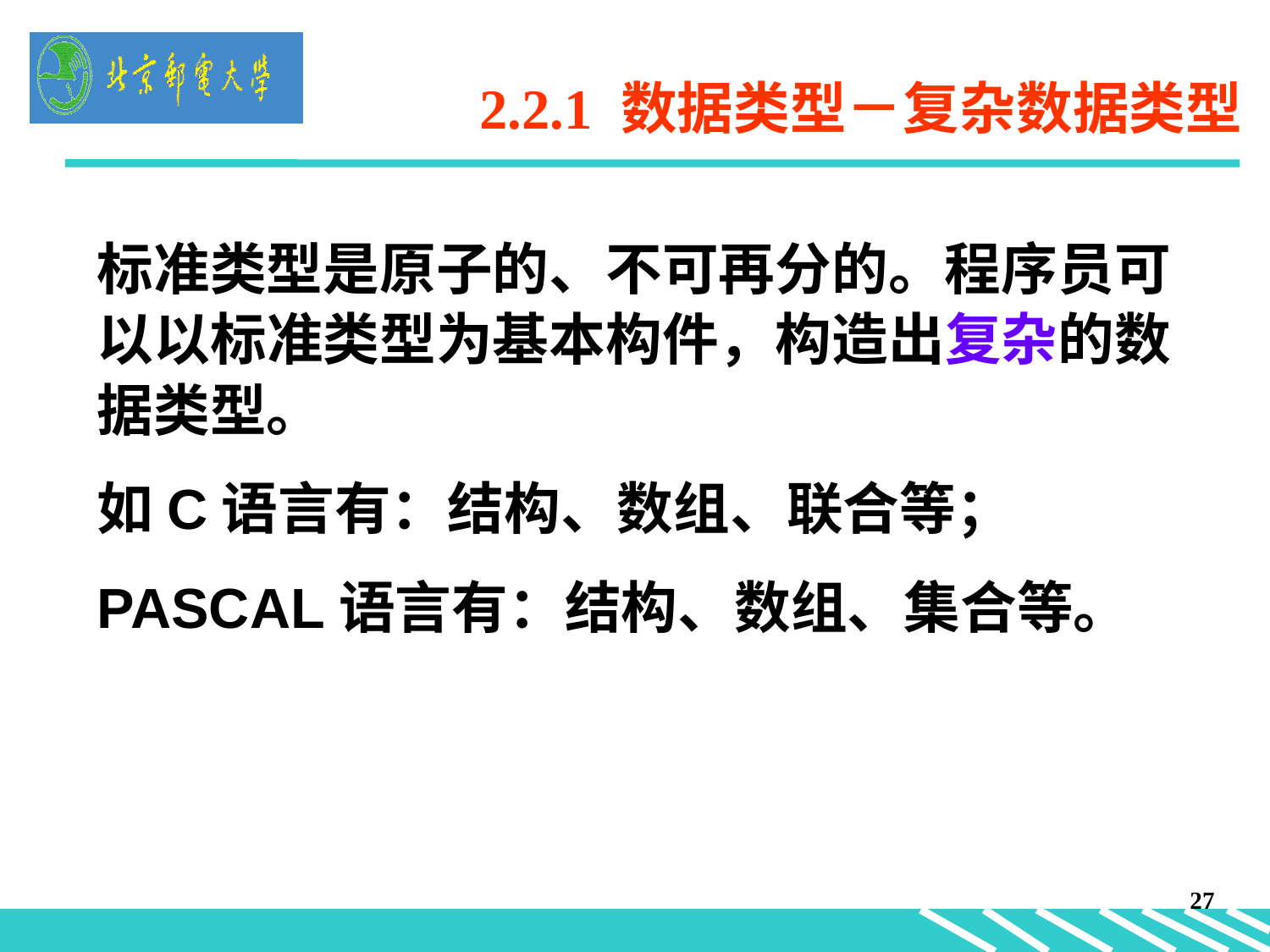

# 2.2.1 数据类型－复杂数据类型
标准类型是原子的、不可再分的。程序员可以以标准类型为基本构件，构造出复杂的数据类型。
如C语言有：结构、数组、联合等；
PASCAL语言有：结构、数组、集合等。
27